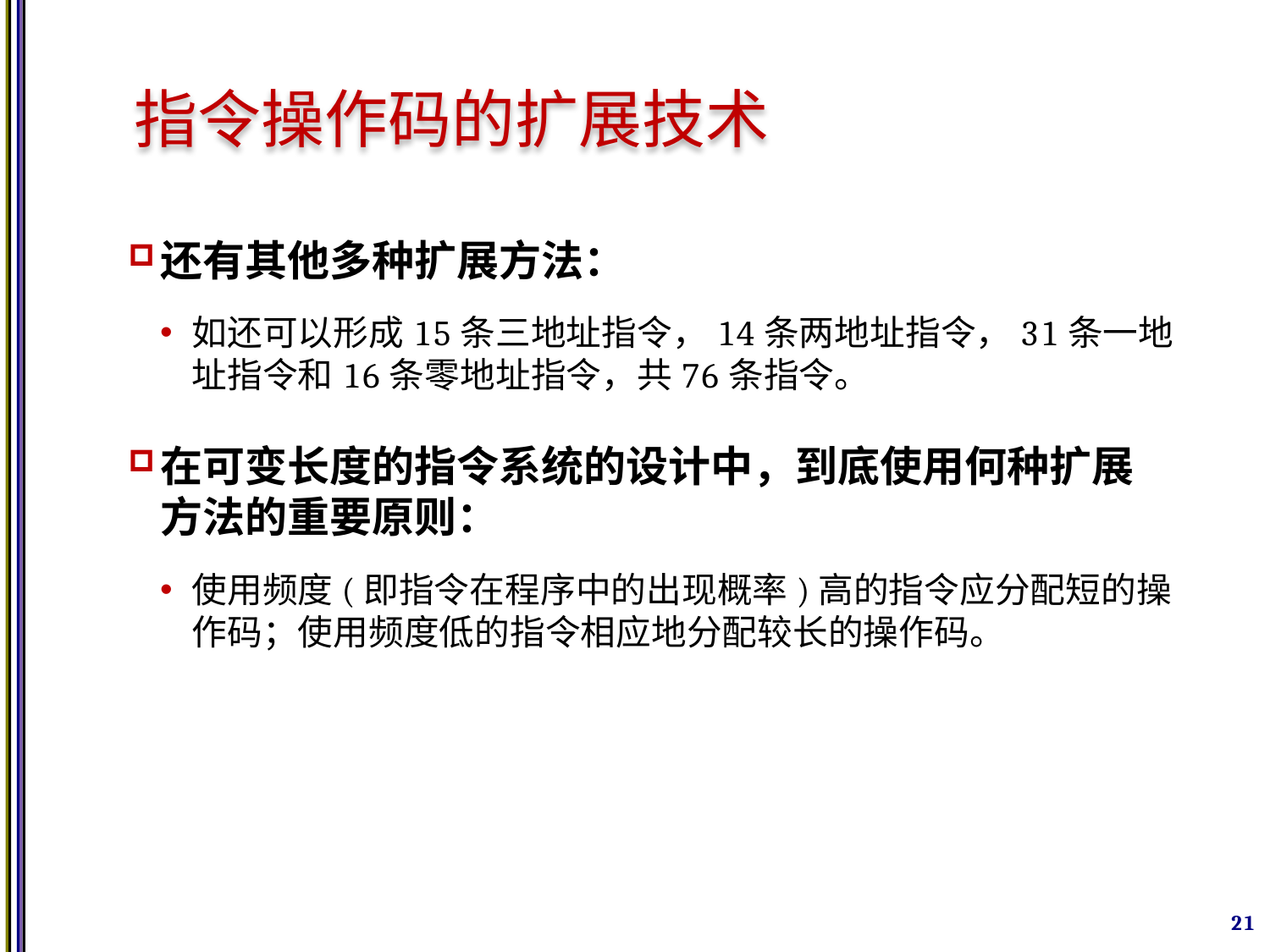

# 指令操作码的扩展技术
还有其他多种扩展方法：
如还可以形成15条三地址指令，14条两地址指令，31条一地址指令和16条零地址指令，共76条指令。
在可变长度的指令系统的设计中，到底使用何种扩展方法的重要原则：
使用频度(即指令在程序中的出现概率)高的指令应分配短的操作码；使用频度低的指令相应地分配较长的操作码。
21